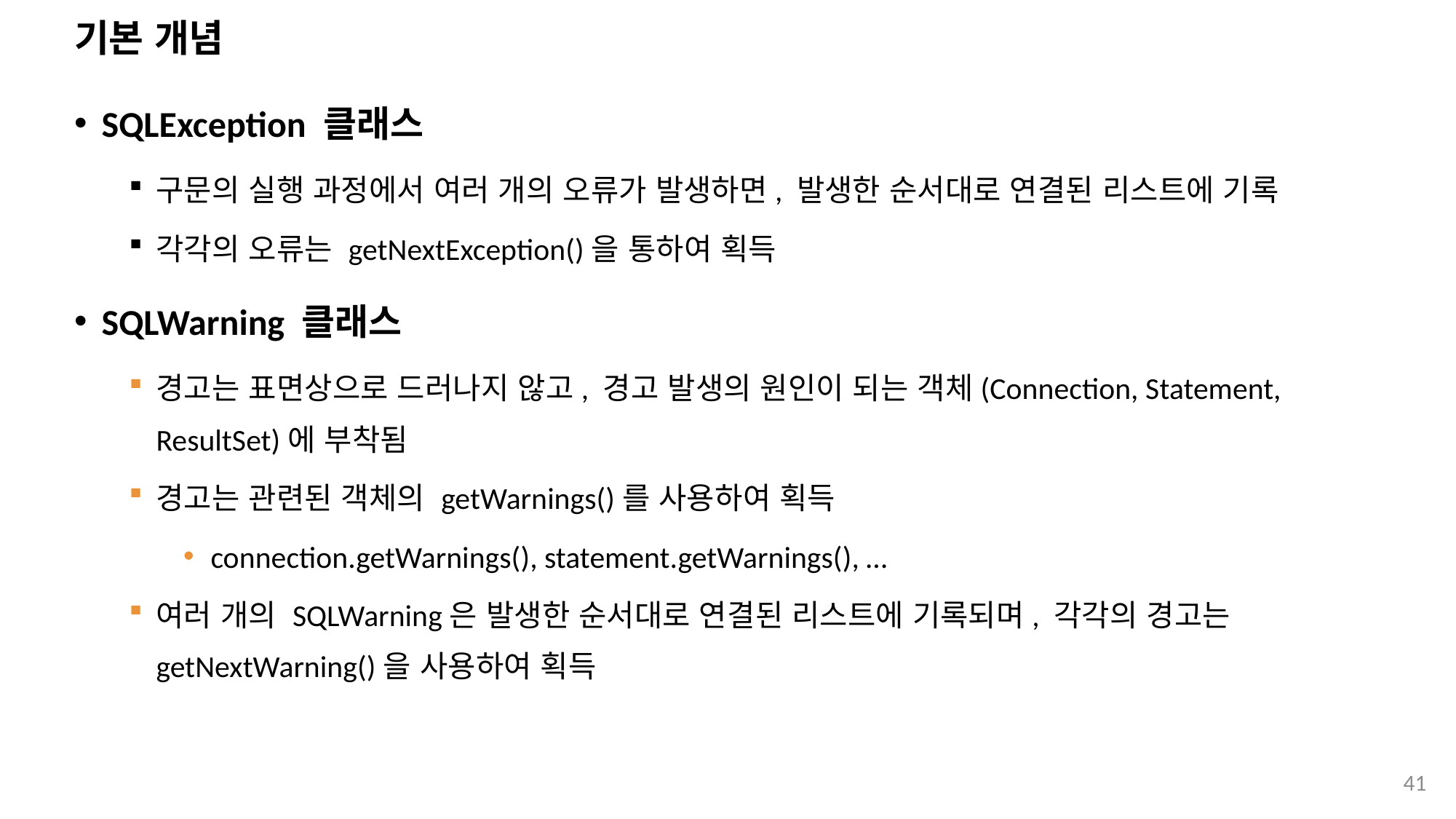

# 기본 개념
SQLException 클래스
구문의 실행 과정에서 여러 개의 오류가 발생하면, 발생한 순서대로 연결된 리스트에 기록
각각의 오류는 getNextException()을 통하여 획득
SQLWarning 클래스
경고는 표면상으로 드러나지 않고, 경고 발생의 원인이 되는 객체(Connection, Statement, ResultSet)에 부착됨
경고는 관련된 객체의 getWarnings()를 사용하여 획득
connection.getWarnings(), statement.getWarnings(), …
여러 개의 SQLWarning은 발생한 순서대로 연결된 리스트에 기록되며, 각각의 경고는 getNextWarning()을 사용하여 획득

41